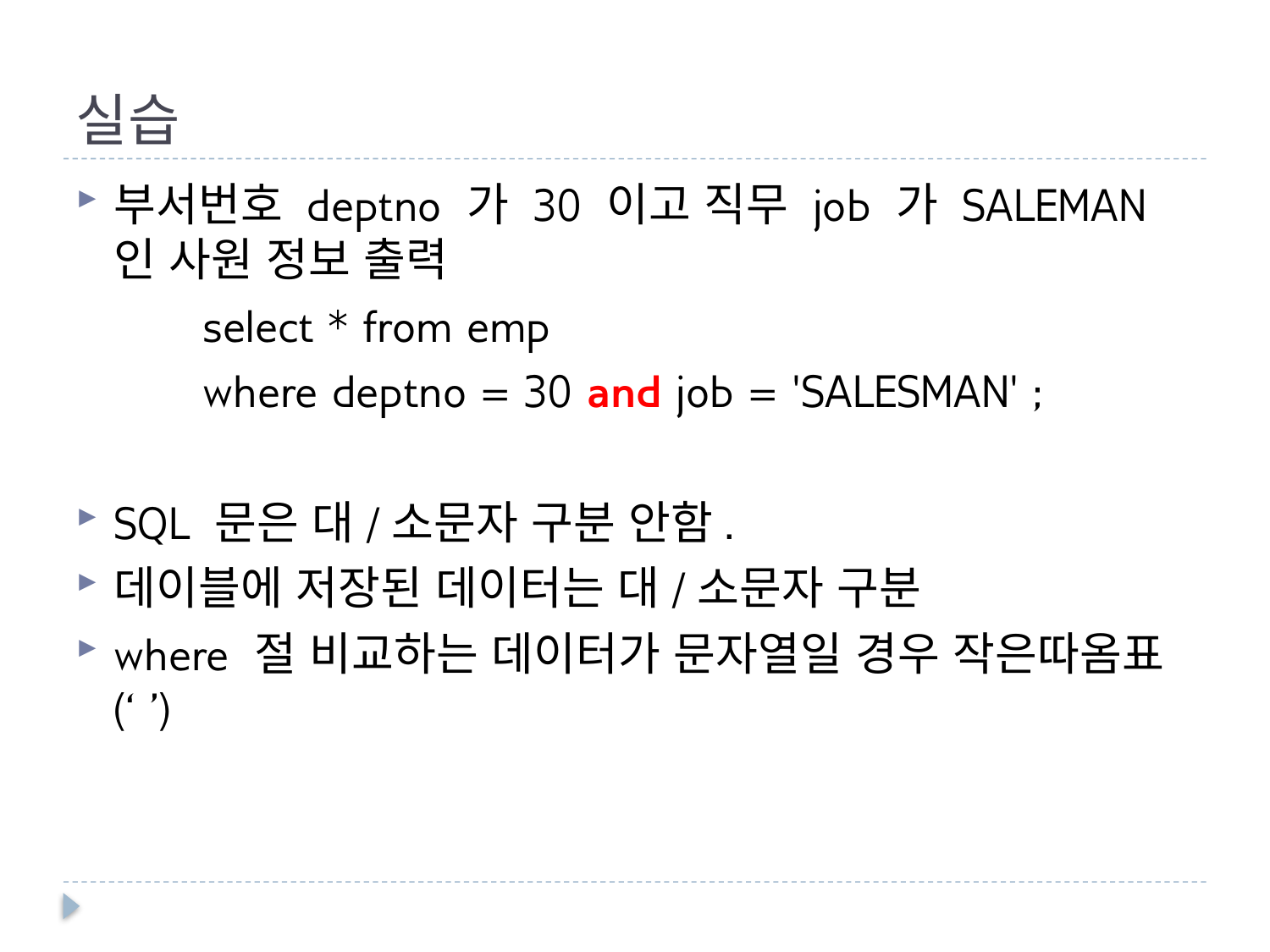

# 실습
부서번호 deptno 가 30 이고 직무 job 가 SALEMAN 인 사원 정보 출력
	select * from emp
	where deptno = 30 and job = 'SALESMAN' ;

SQL 문은 대/소문자 구분 안함.
데이블에 저장된 데이터는 대/소문자 구분
where 절 비교하는 데이터가 문자열일 경우 작은따옴표(‘ ’)